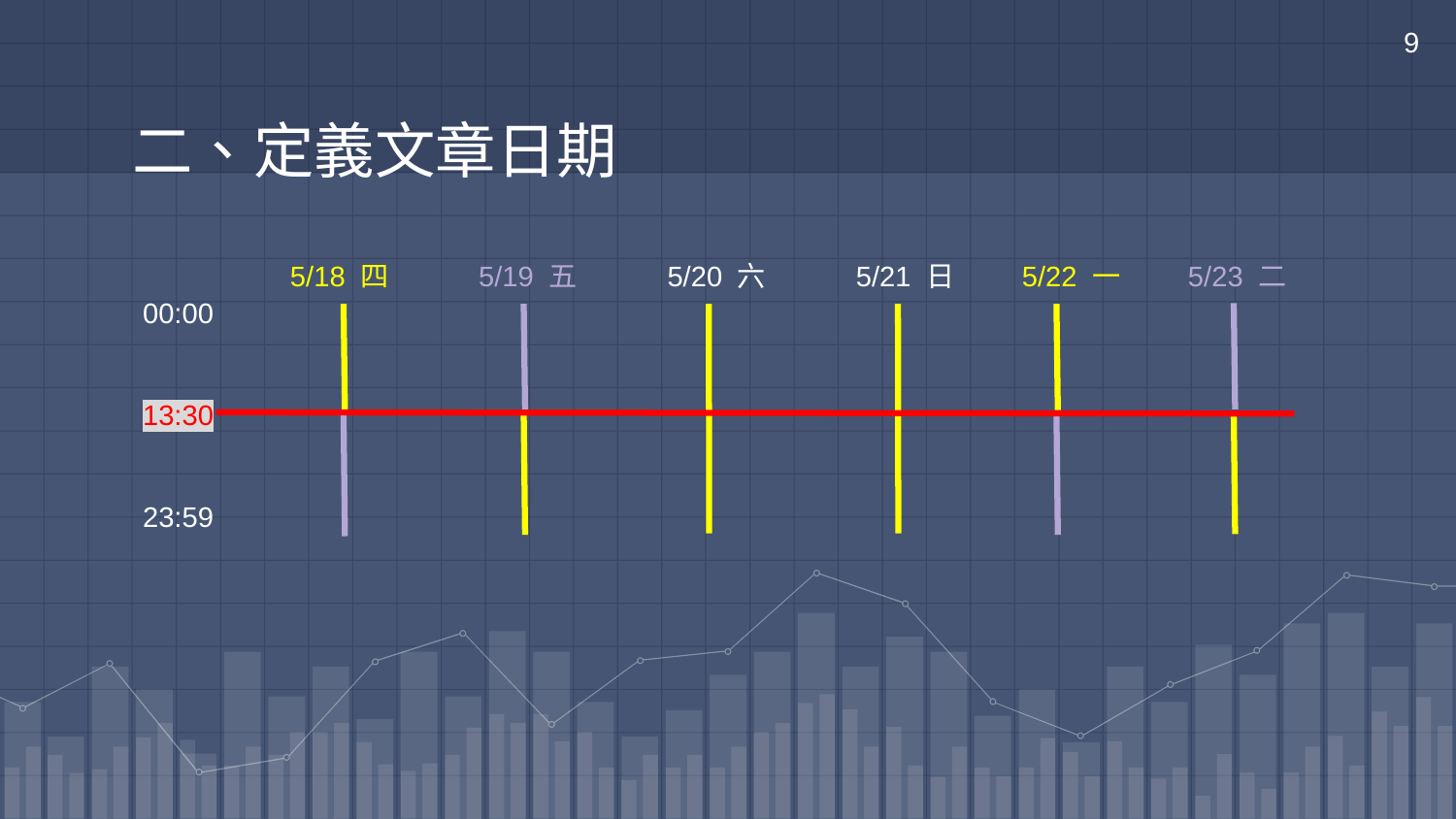

9
# 二、定義文章日期
5/18 四
5/19 五
5/20 六
5/21 日
5/22 一
5/23 二
00:00

13:30

23:59